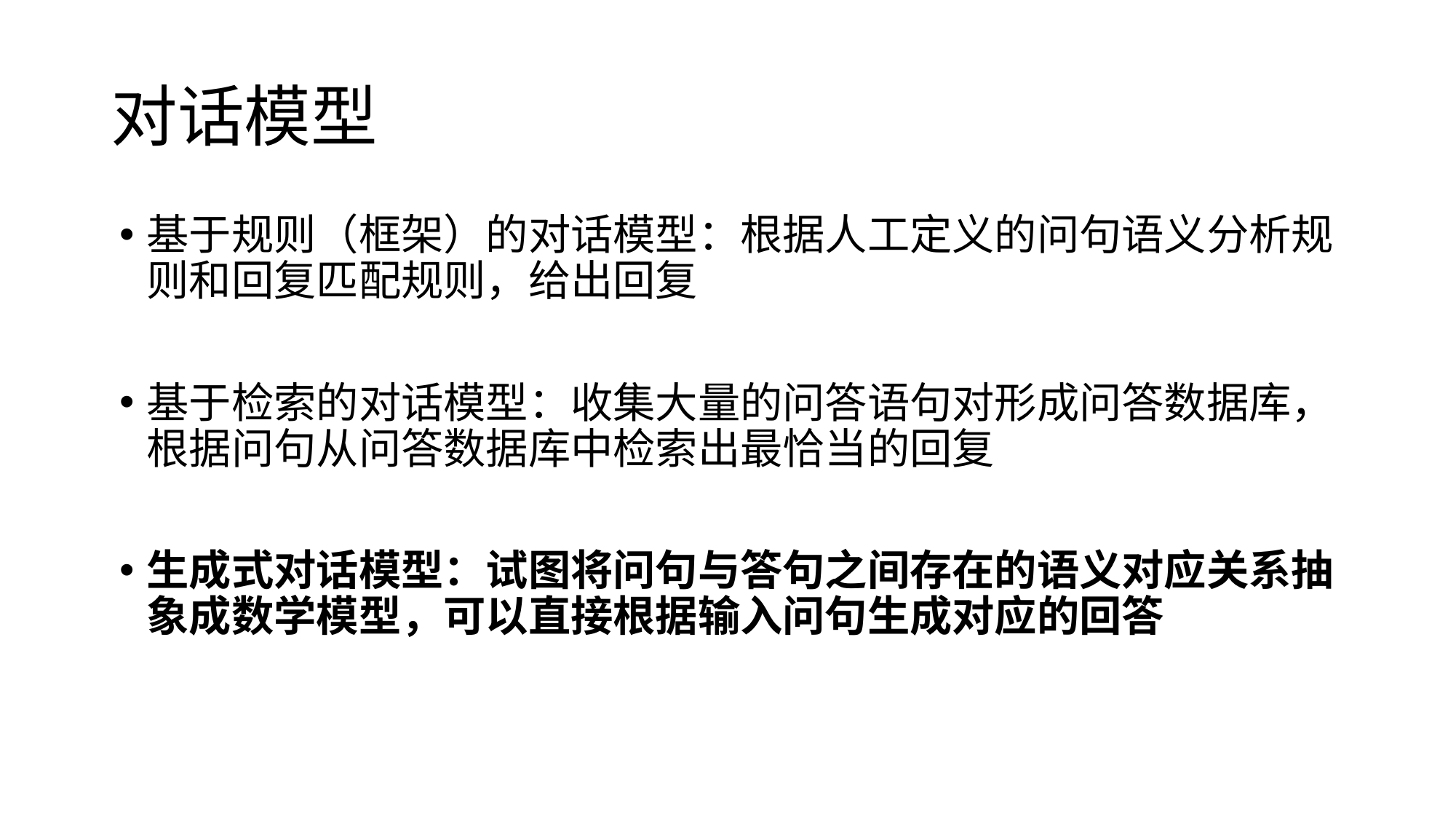

# 对话模型
基于规则（框架）的对话模型：根据人工定义的问句语义分析规则和回复匹配规则，给出回复

基于检索的对话模型：收集大量的问答语句对形成问答数据库，根据问句从问答数据库中检索出最恰当的回复

生成式对话模型：试图将问句与答句之间存在的语义对应关系抽象成数学模型，可以直接根据输入问句生成对应的回答